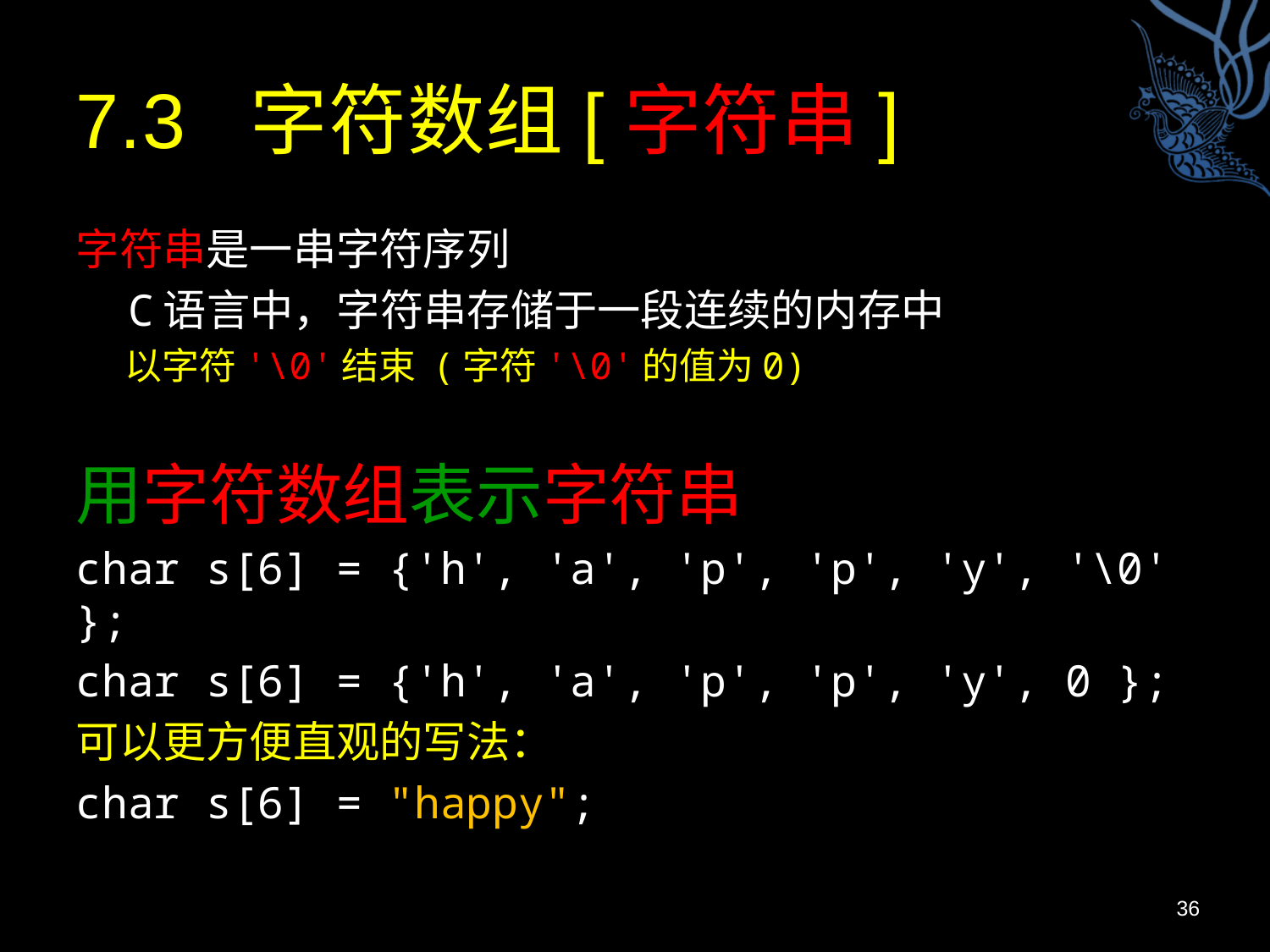

# 7.3  字符数组[字符串]
字符串是一串字符序列
  C语言中，字符串存储于一段连续的内存中
以字符'\0'结束 (字符'\0'的值为0)

用字符数组表示字符串
char s[6] = {'h', 'a', 'p', 'p', 'y', '\0' };
char s[6] = {'h', 'a', 'p', 'p', 'y', 0 };
可以更方便直观的写法：
char s[6] = "happy";

36